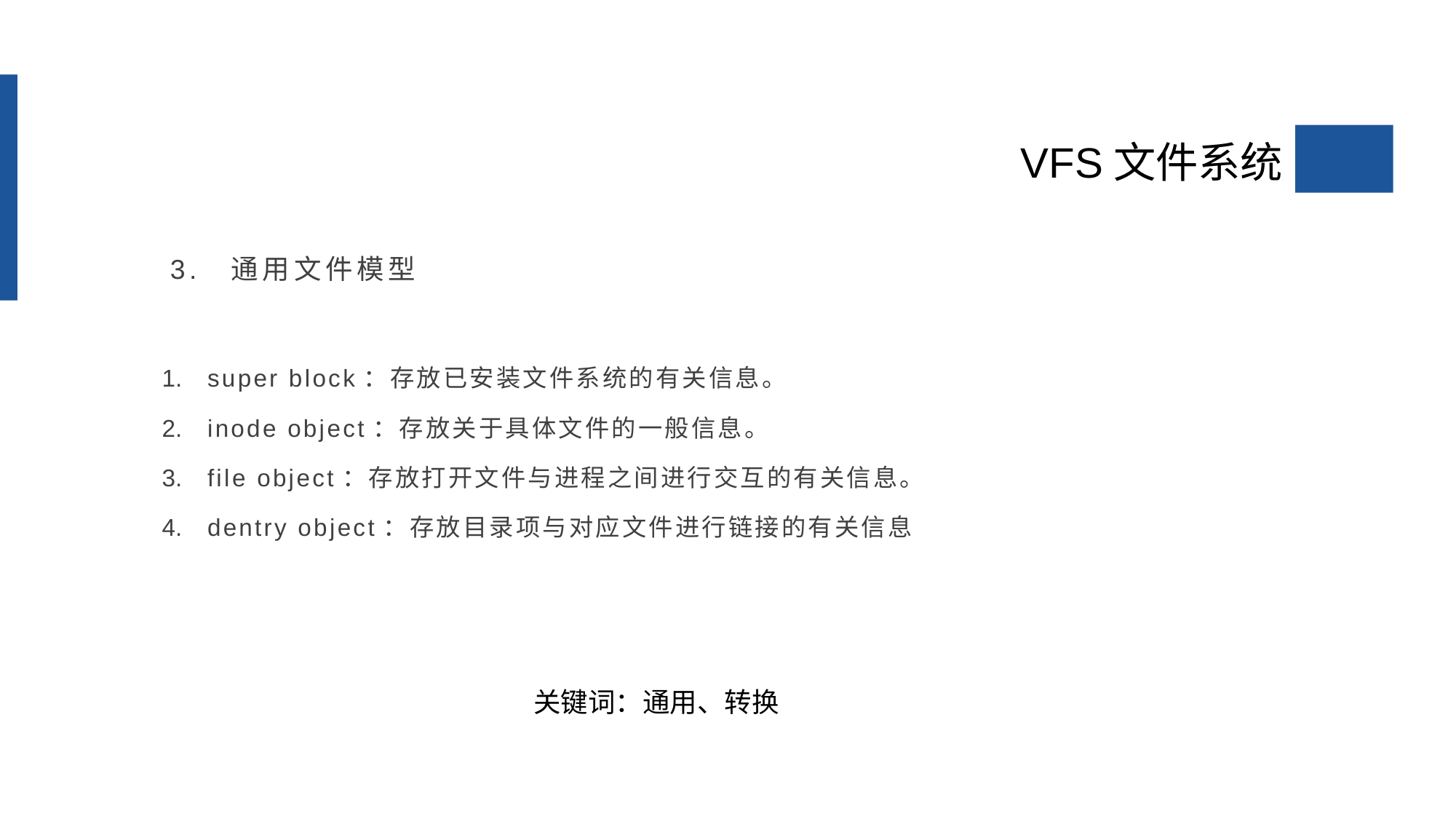

VFS文件系统
3.  通用文件模型
super block：存放已安装文件系统的有关信息。
inode object：存放关于具体文件的一般信息。
file object：存放打开文件与进程之间进行交互的有关信息。
dentry object：存放目录项与对应文件进行链接的有关信息
关键词：通用、转换